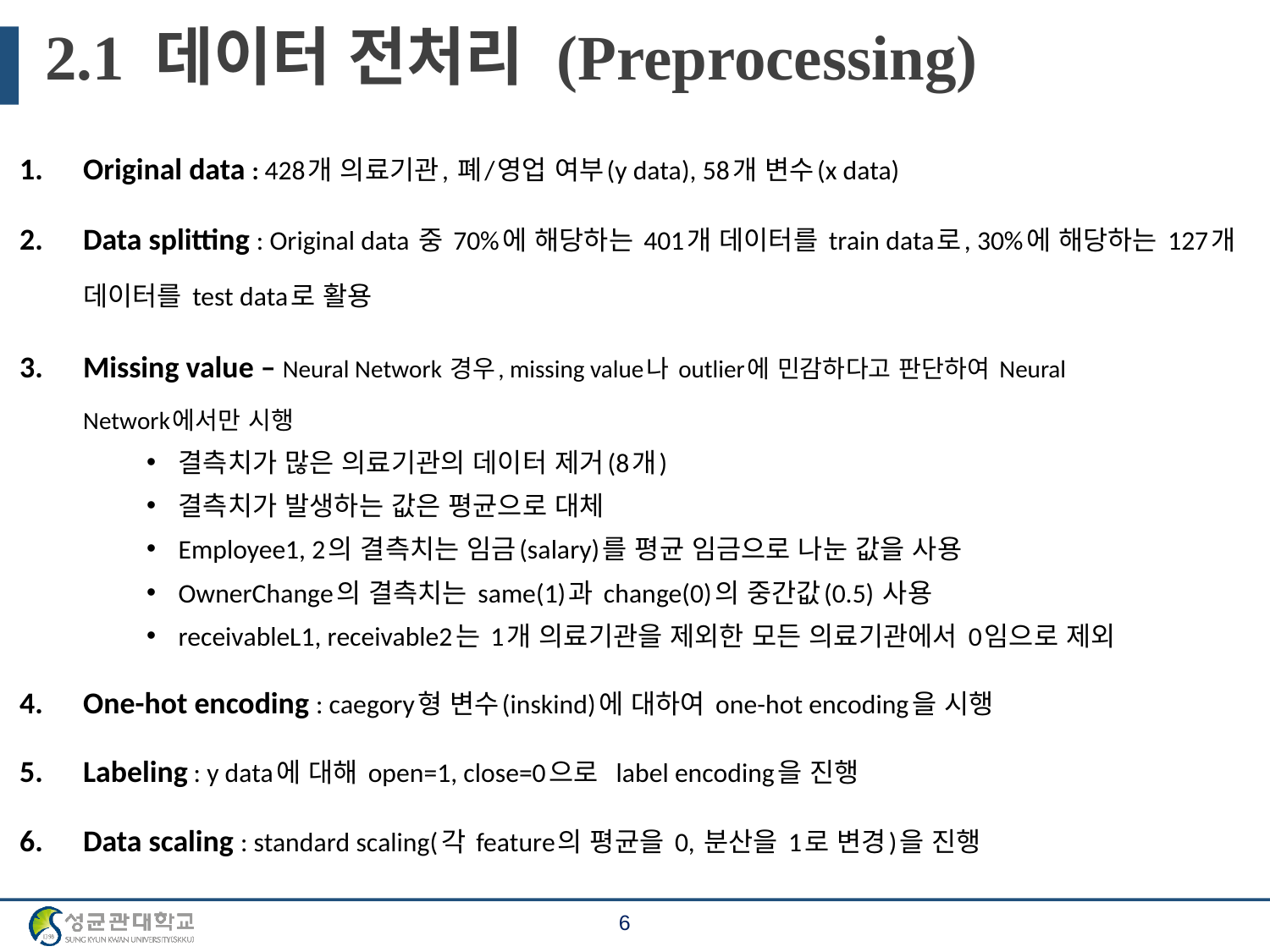

# 2.1 데이터 전처리 (Preprocessing)
Original data : 428개 의료기관, 폐/영업 여부(y data), 58개 변수(x data)
Data splitting : Original data 중 70%에 해당하는 401개 데이터를 train data로, 30%에 해당하는 127개 데이터를 test data로 활용
Missing value – Neural Network 경우, missing value나 outlier에 민감하다고 판단하여 Neural 		     Network에서만 시행
결측치가 많은 의료기관의 데이터 제거(8개)
결측치가 발생하는 값은 평균으로 대체
Employee1, 2의 결측치는 임금(salary)를 평균 임금으로 나눈 값을 사용
OwnerChange의 결측치는 same(1)과 change(0)의 중간값(0.5) 사용
receivableL1, receivable2는 1개 의료기관을 제외한 모든 의료기관에서 0임으로 제외
One-hot encoding : caegory형 변수(inskind)에 대하여 one-hot encoding을 시행
Labeling : y data에 대해 open=1, close=0으로  label encoding을 진행
Data scaling : standard scaling(각 feature의 평균을 0, 분산을 1로 변경)을 진행